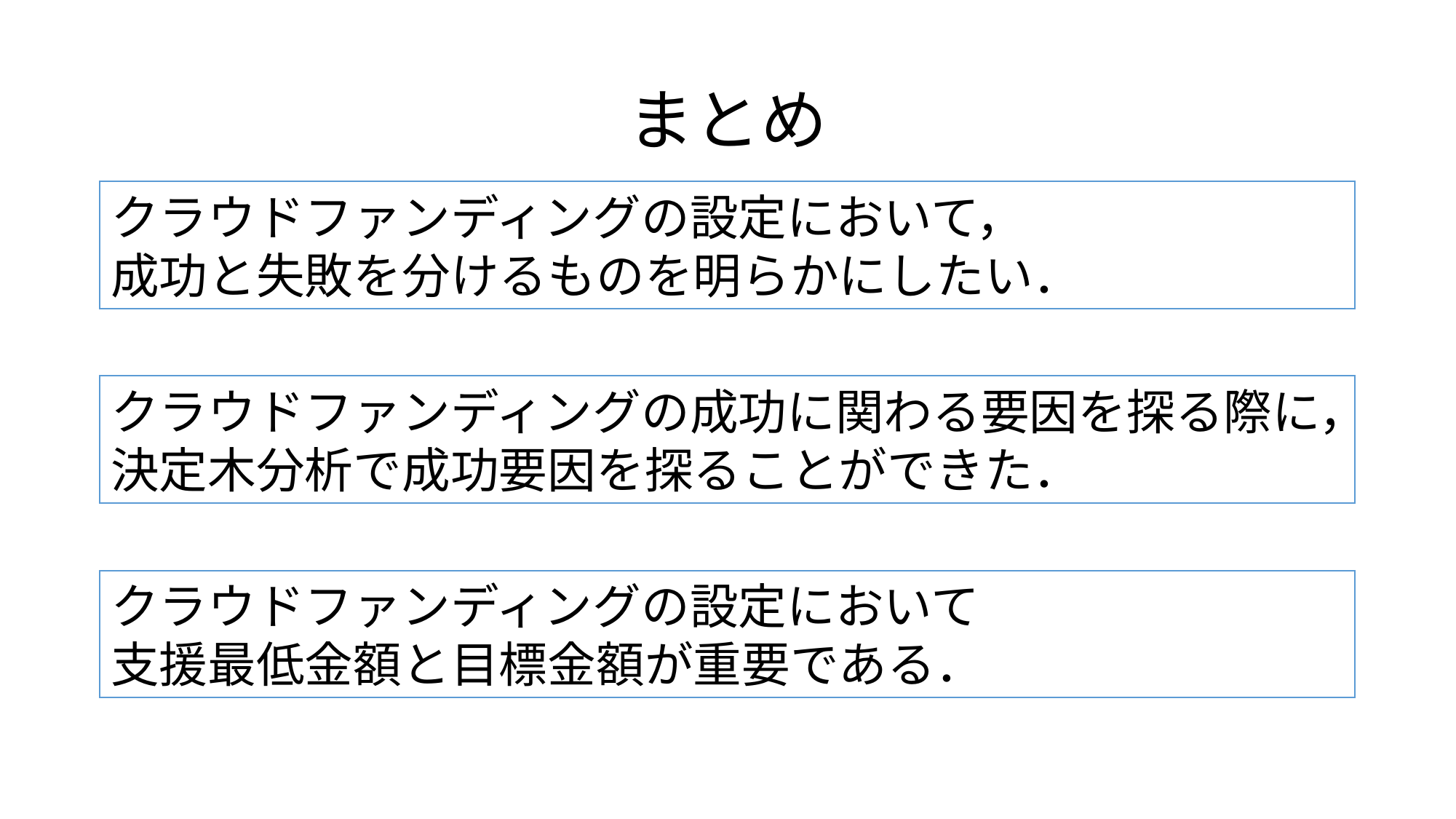

# まとめ
クラウドファンディングの設定において，
成功と失敗を分けるものを明らかにしたい．
クラウドファンディングの成功に関わる要因を探る際に，
決定木分析で成功要因を探ることができた．
クラウドファンディングの設定において
支援最低金額と目標金額が重要である．